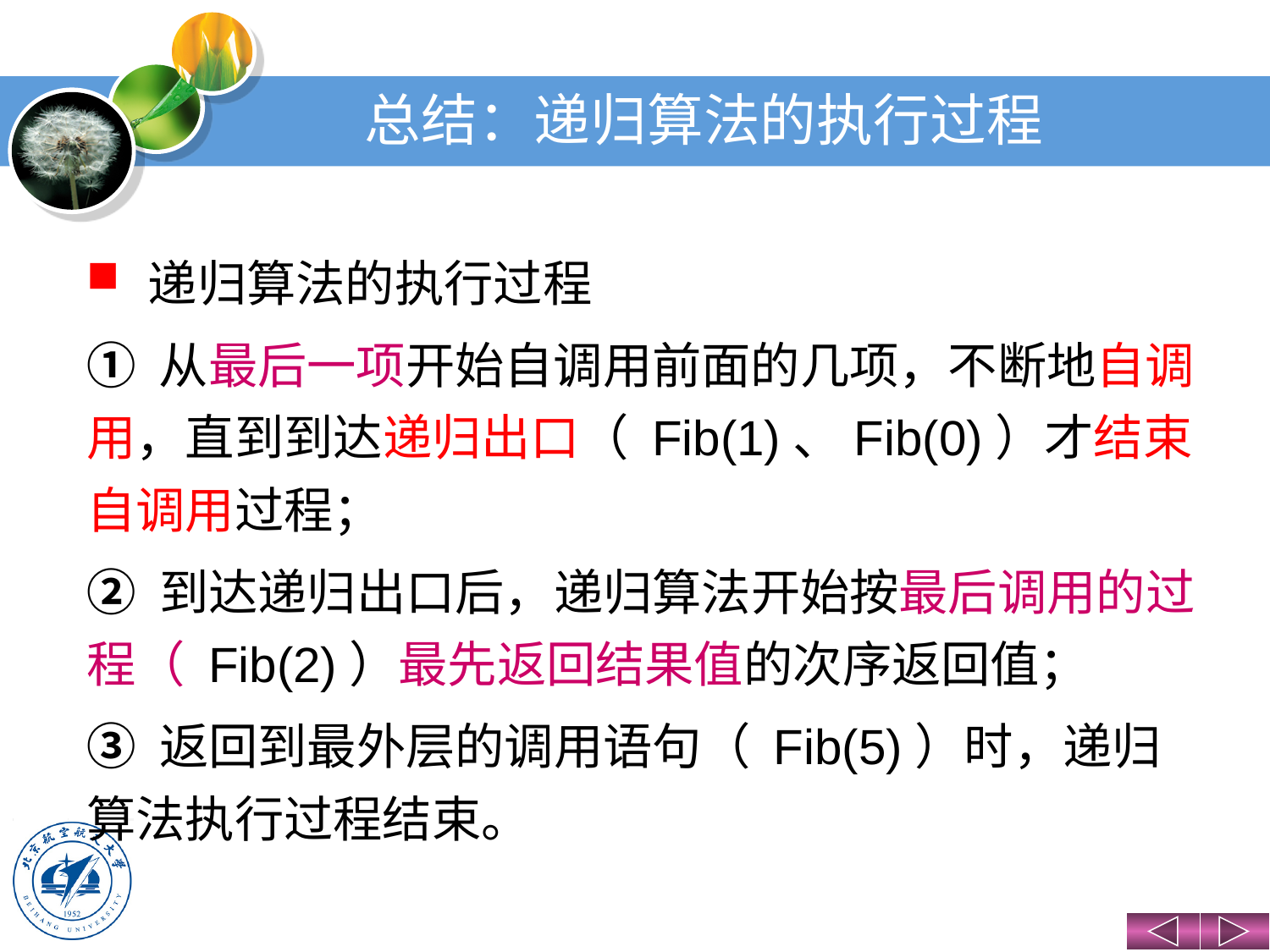

# 总结：递归算法的执行过程
递归算法的执行过程
① 从最后一项开始自调用前面的几项，不断地自调用，直到到达递归出口（ Fib(1)、Fib(0)）才结束自调用过程；
② 到达递归出口后，递归算法开始按最后调用的过程（ Fib(2)）最先返回结果值的次序返回值；
③ 返回到最外层的调用语句（ Fib(5)）时，递归算法执行过程结束。

78